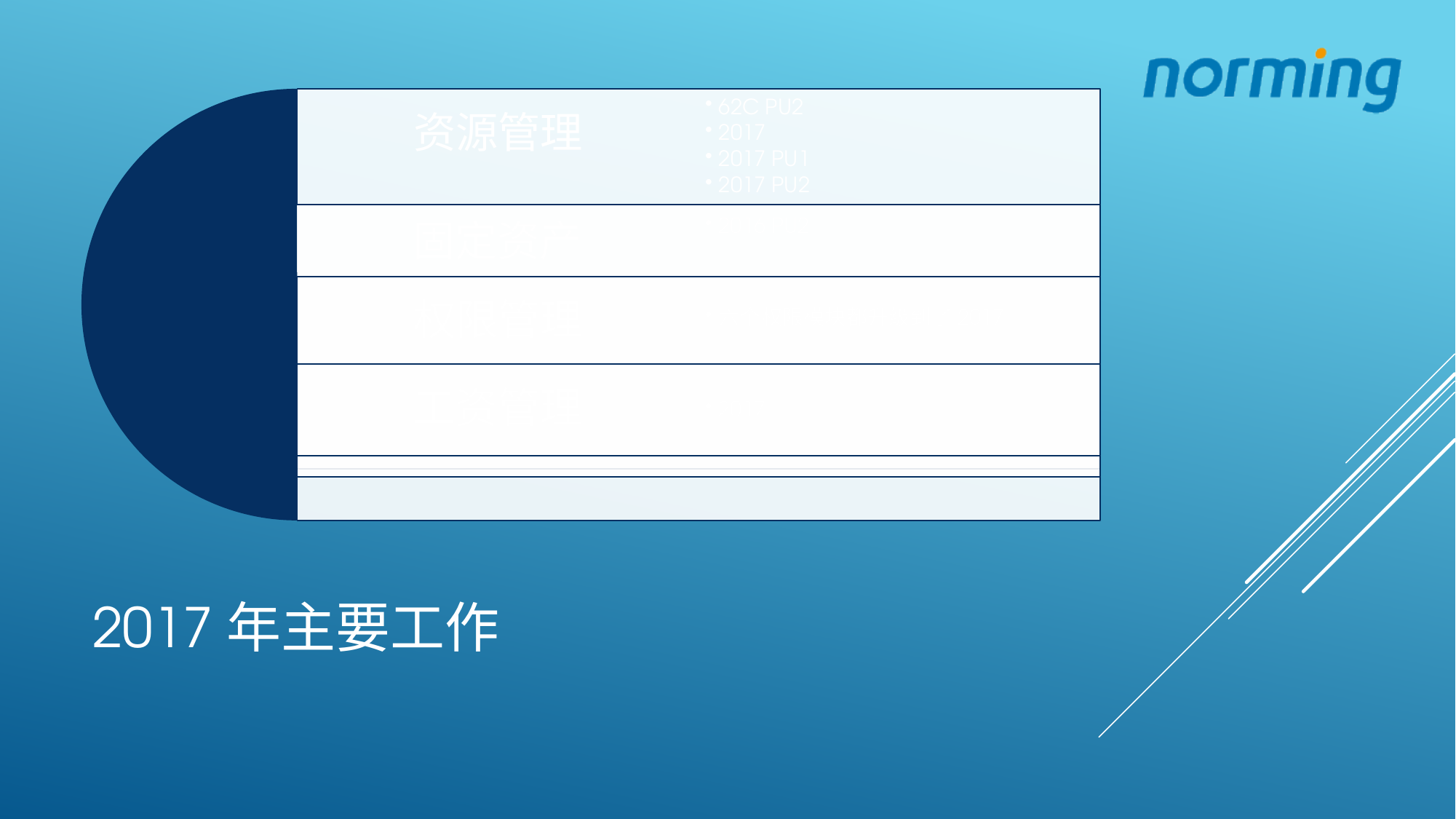

资源管理
固定资产
权限管理
工资管理
62C PU2
2017
2017 PU1
2017 PU2
2016 PU2
六个权限模块都升级到了2017
2017
# 2017年主要工作